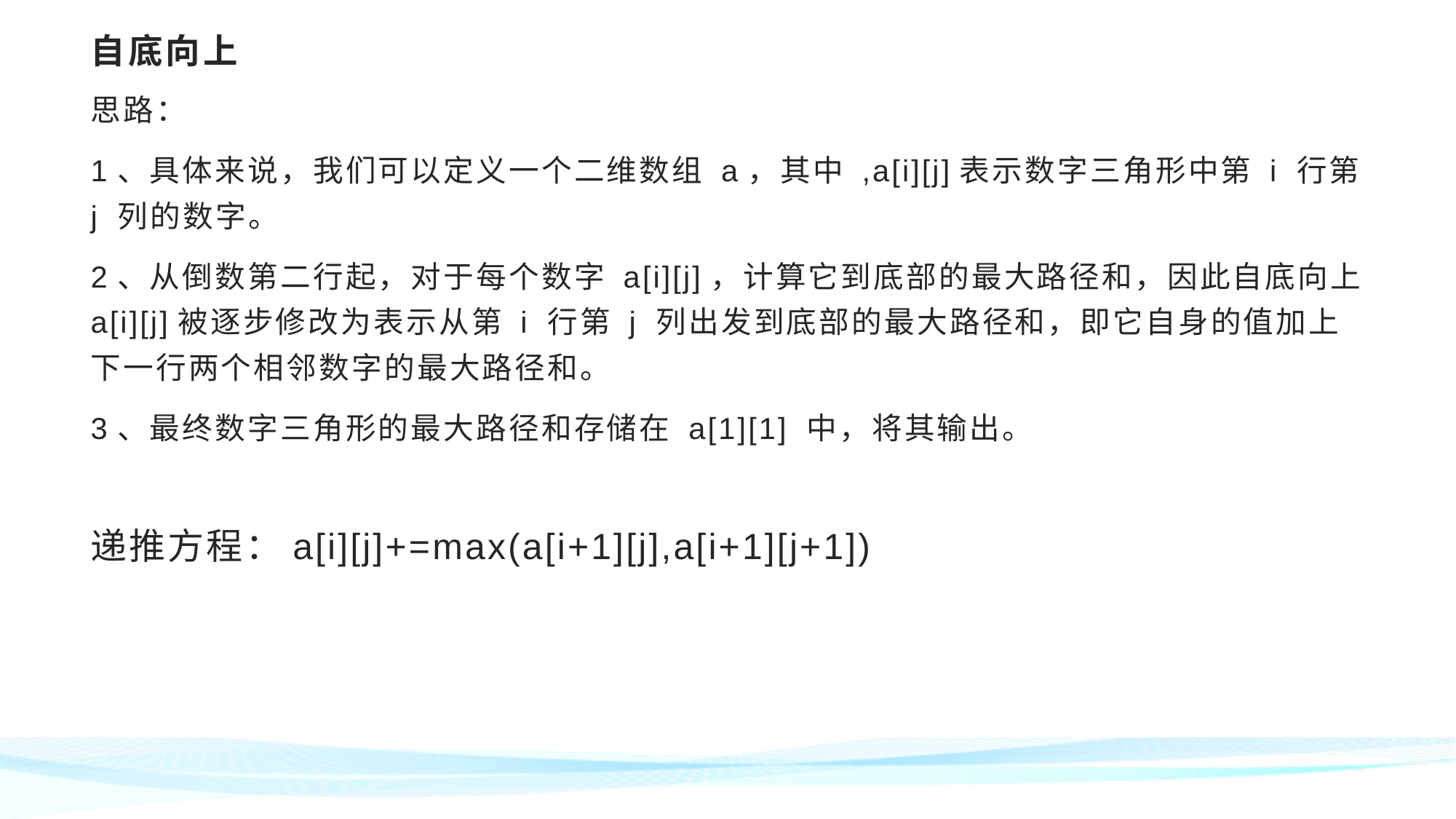

# 自底向上
思路：
1、具体来说，我们可以定义一个二维数组 a，其中 ,a[i][j]表示数字三角形中第 i 行第 j 列的数字。
2、从倒数第二行起，对于每个数字 a[i][j]，计算它到底部的最大路径和，因此自底向上a[i][j]被逐步修改为表示从第 i 行第 j 列出发到底部的最大路径和，即它自身的值加上下一行两个相邻数字的最大路径和。
3、最终数字三角形的最大路径和存储在 a[1][1] 中，将其输出。

递推方程：a[i][j]+=max(a[i+1][j],a[i+1][j+1])